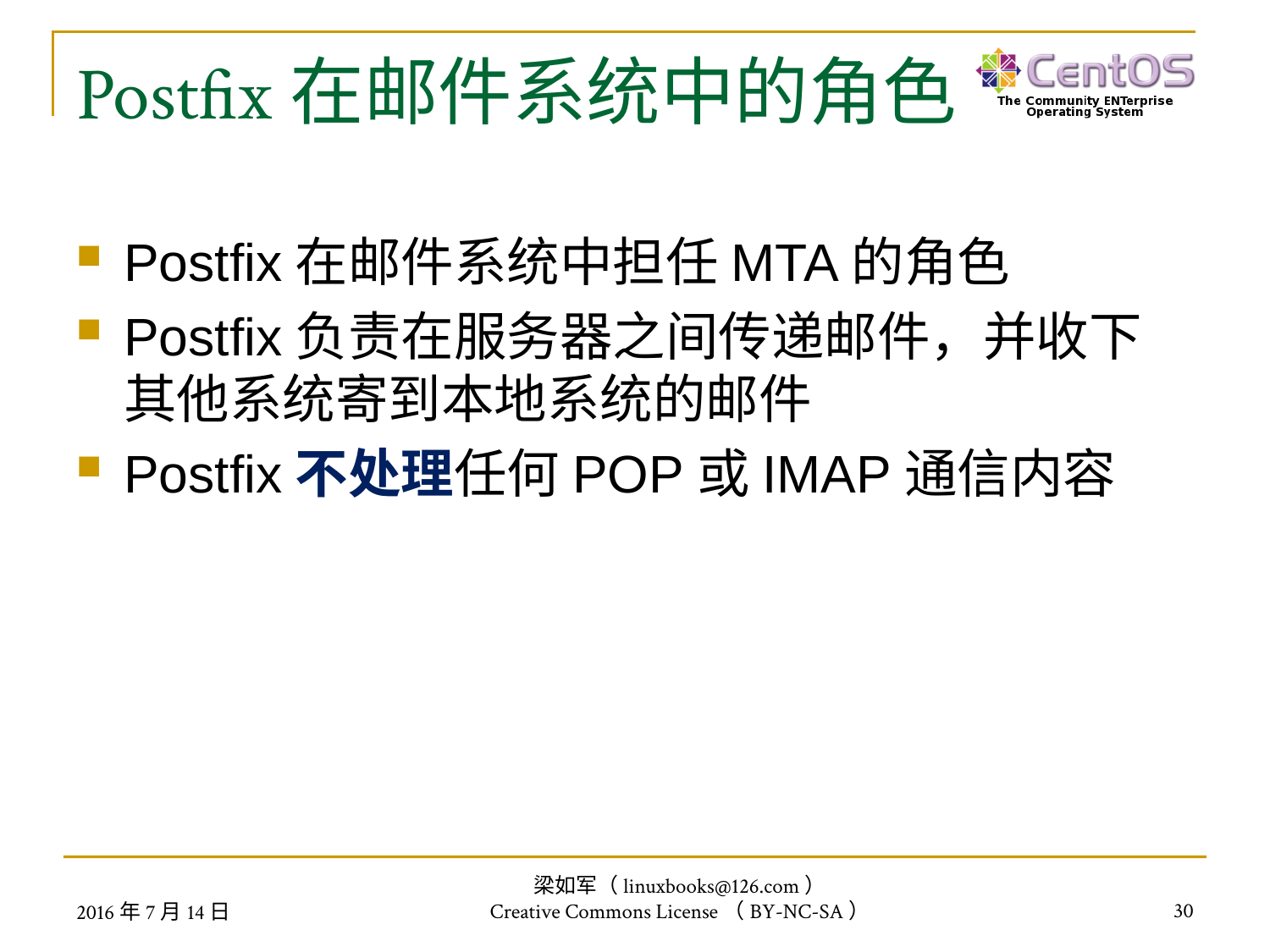

# Postfix在邮件系统中的角色
Postfix在邮件系统中担任MTA的角色
Postfix负责在服务器之间传递邮件，并收下其他系统寄到本地系统的邮件
Postfix不处理任何POP或IMAP通信内容
梁如军（linuxbooks@126.com）
Creative Commons License（BY-NC-SA）
2016年7月14日
30